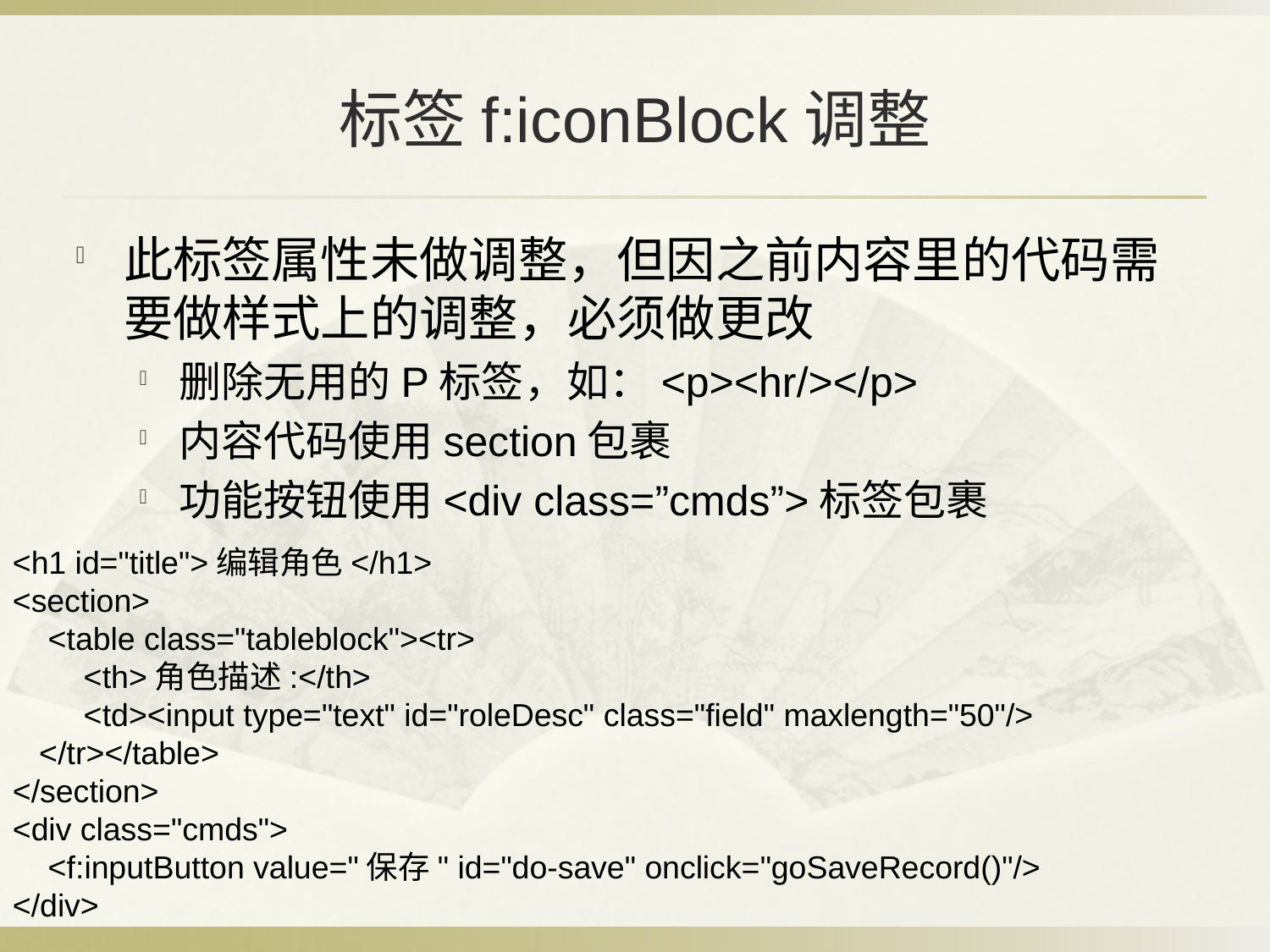

# 标签f:iconBlock调整
此标签属性未做调整，但因之前内容里的代码需要做样式上的调整，必须做更改
删除无用的P标签，如：<p><hr/></p>
内容代码使用section包裹
功能按钮使用<div class=”cmds”>标签包裹
<h1 id="title">编辑角色</h1>
<section>
    <table class="tableblock"><tr>
        <th>角色描述:</th>
        <td><input type="text" id="roleDesc" class="field" maxlength="50"/>
   </tr></table>
</section>
<div class="cmds">
    <f:inputButton value="保存" id="do-save" onclick="goSaveRecord()"/>
</div>